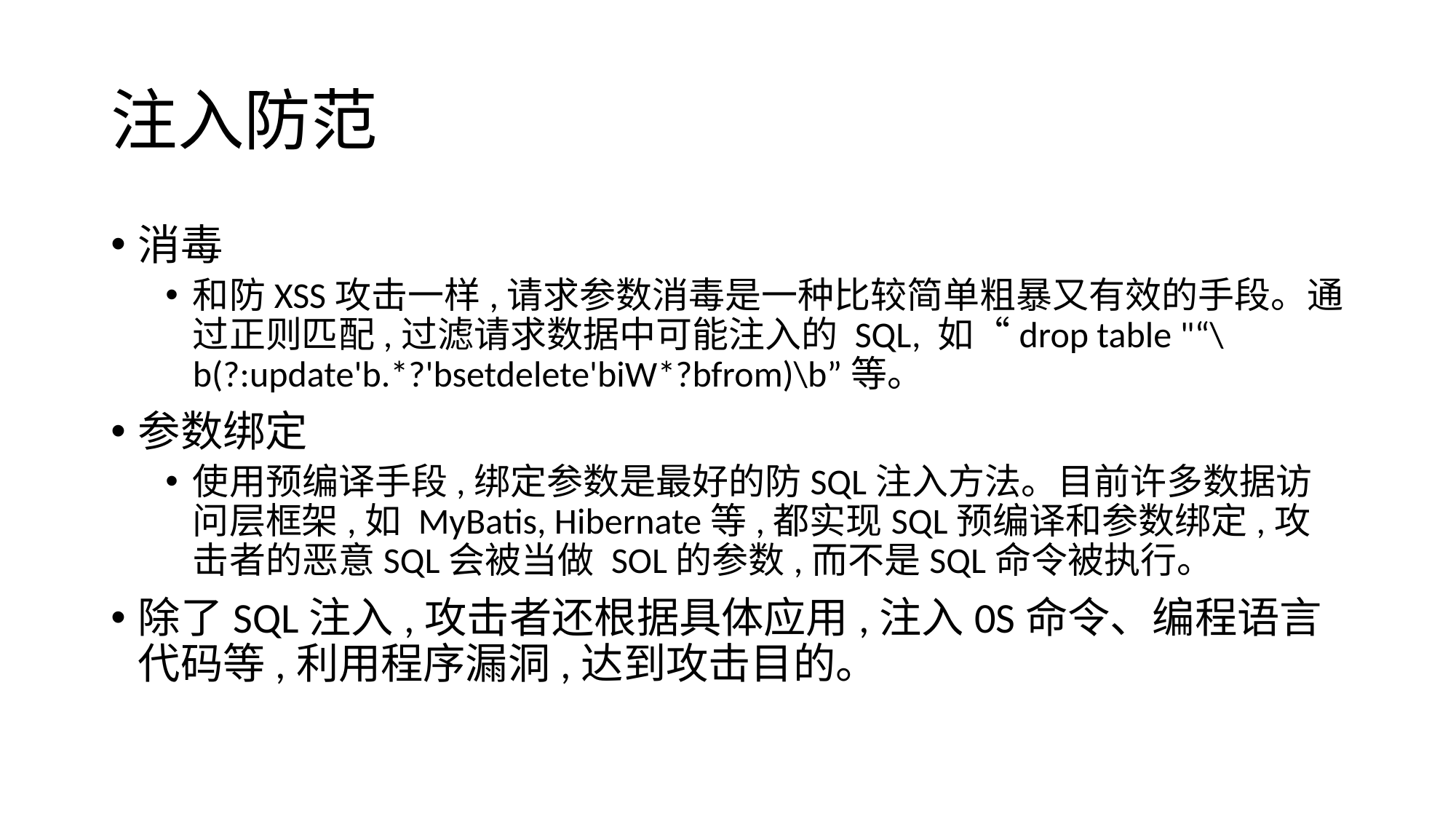

# 注入防范
消毒
和防XSS攻击一样,请求参数消毒是一种比较简单粗暴又有效的手段。通过正则匹配,过滤请求数据中可能注入的 SQL, 如“drop table "“\b(?:update'b.*?'bsetdelete'biW*?bfrom)\b”等。
参数绑定
使用预编译手段,绑定参数是最好的防SQL注入方法。目前许多数据访问层框架,如 MyBatis, Hibernate等,都实现SQL预编译和参数绑定,攻击者的恶意SQL会被当做 SOL的参数,而不是SQL命令被执行。
除了SQL注入,攻击者还根据具体应用,注入0S命令、编程语言代码等,利用程序漏洞,达到攻击目的。